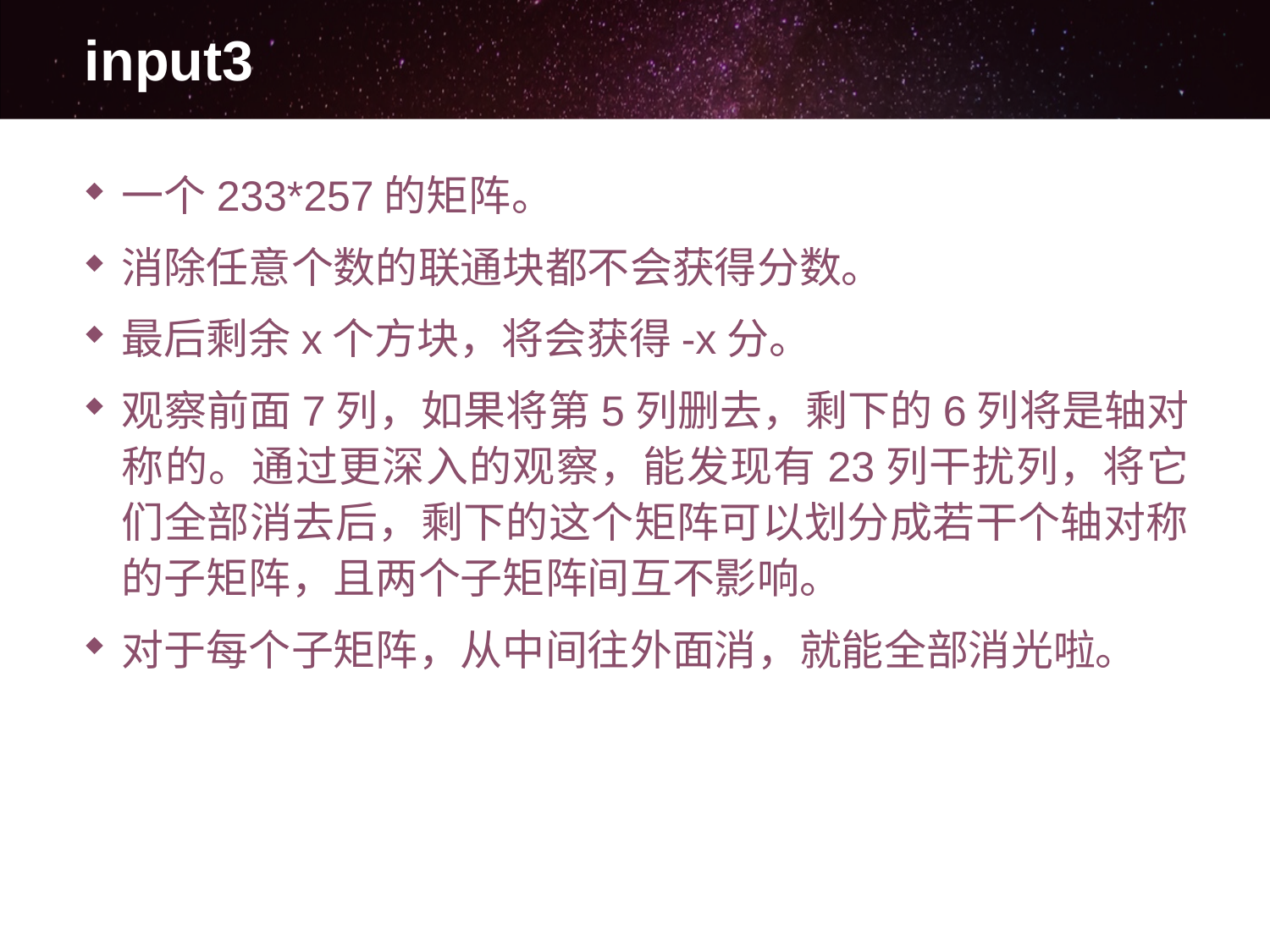

# input3
一个233*257的矩阵。
消除任意个数的联通块都不会获得分数。
最后剩余x个方块，将会获得-x分。
观察前面7列，如果将第5列删去，剩下的6列将是轴对称的。通过更深入的观察，能发现有23列干扰列，将它们全部消去后，剩下的这个矩阵可以划分成若干个轴对称的子矩阵，且两个子矩阵间互不影响。
对于每个子矩阵，从中间往外面消，就能全部消光啦。